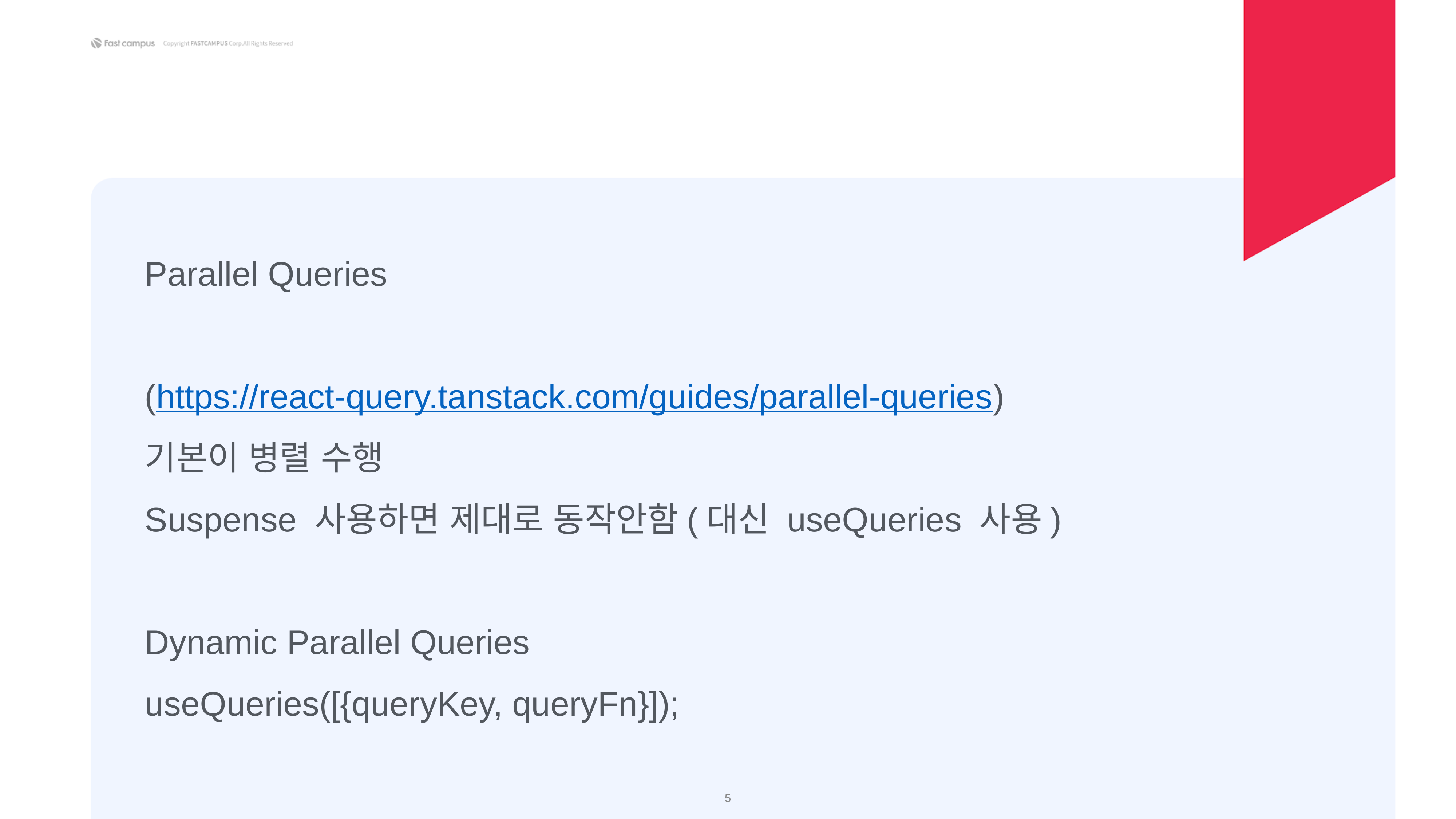

Parallel Queries

(https://react-query.tanstack.com/guides/parallel-queries)
기본이 병렬 수행
Suspense 사용하면 제대로 동작안함(대신 useQueries 사용)

Dynamic Parallel Queries
useQueries([{queryKey, queryFn}]);
5